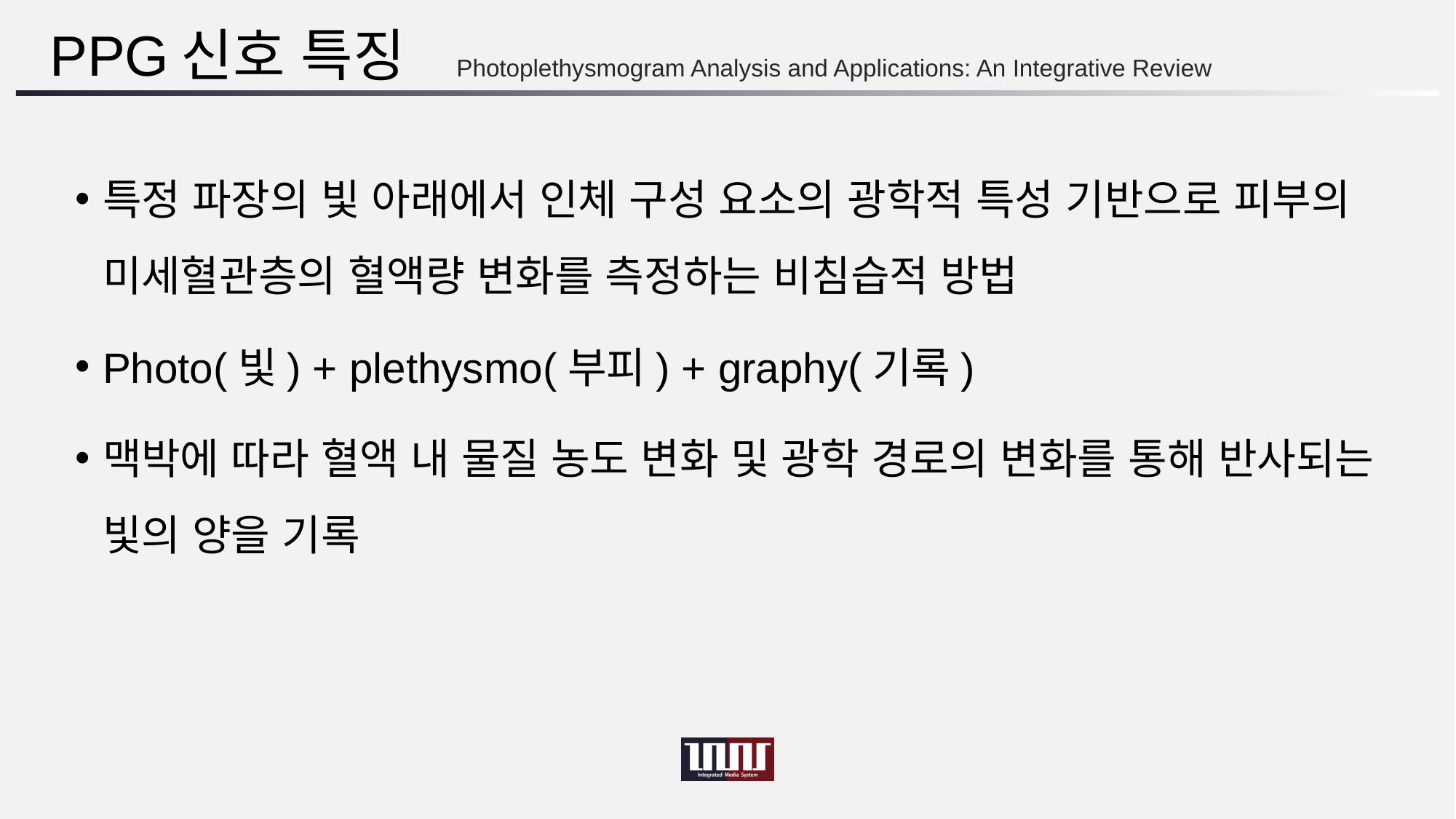

# PPG신호 특징
Photoplethysmogram Analysis and Applications: An Integrative Review
특정 파장의 빛 아래에서 인체 구성 요소의 광학적 특성 기반으로 피부의 미세혈관층의 혈액량 변화를 측정하는 비침습적 방법
Photo(빛) + plethysmo(부피) + graphy(기록)
맥박에 따라 혈액 내 물질 농도 변화 및 광학 경로의 변화를 통해 반사되는 빛의 양을 기록